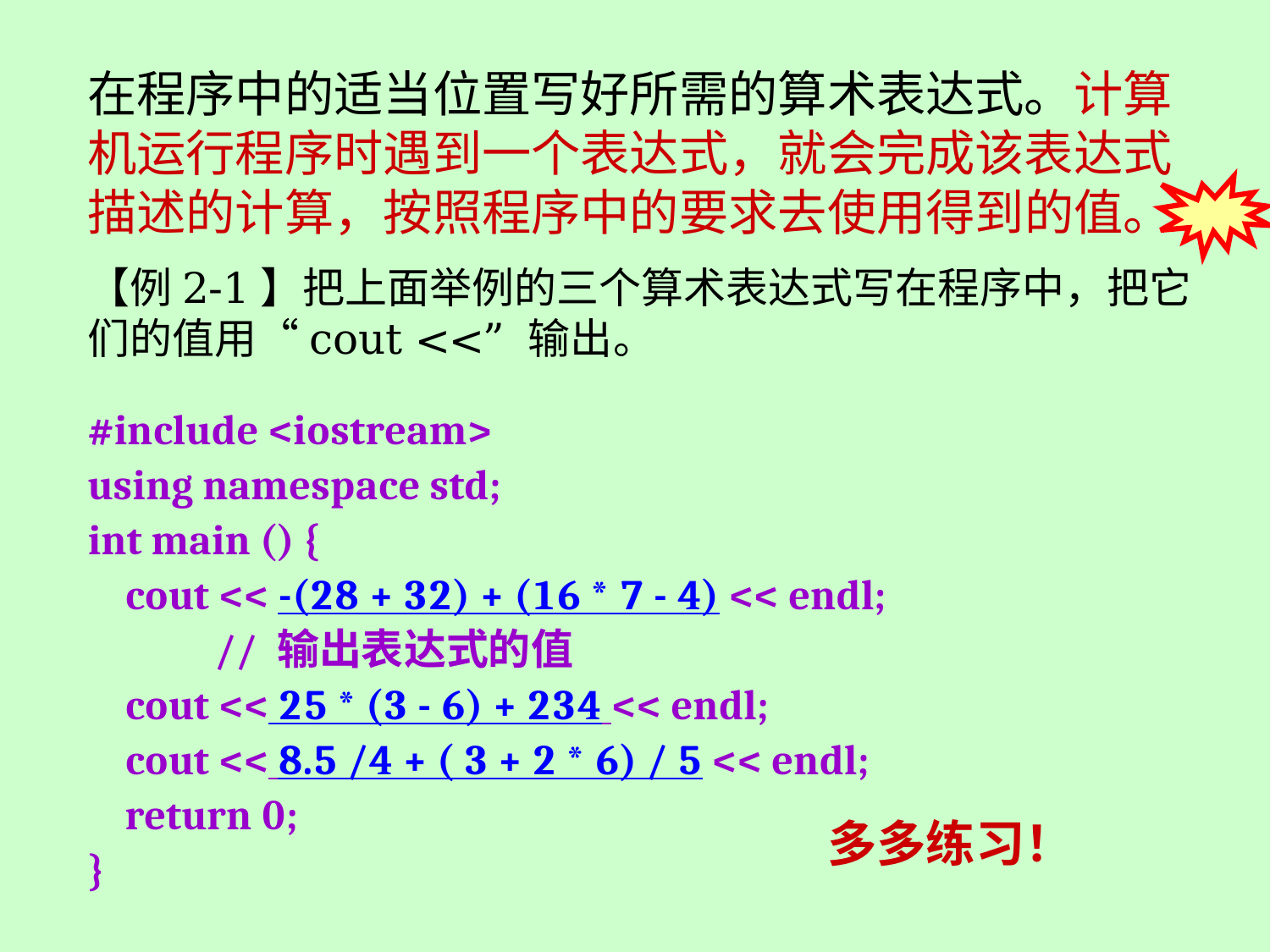

在程序中的适当位置写好所需的算术表达式。计算机运行程序时遇到一个表达式，就会完成该表达式描述的计算，按照程序中的要求去使用得到的值。
【例2-1】把上面举例的三个算术表达式写在程序中，把它们的值用“cout <<” 输出。

#include <iostream>
using namespace std;
int main () {
    cout << -(28 + 32) + (16 * 7 - 4) << endl;
	// 输出表达式的值
    cout << 25 * (3 - 6) + 234 << endl;
    cout << 8.5 /4 + ( 3 + 2 * 6) / 5 << endl;
    return 0;
}
多多练习！
28